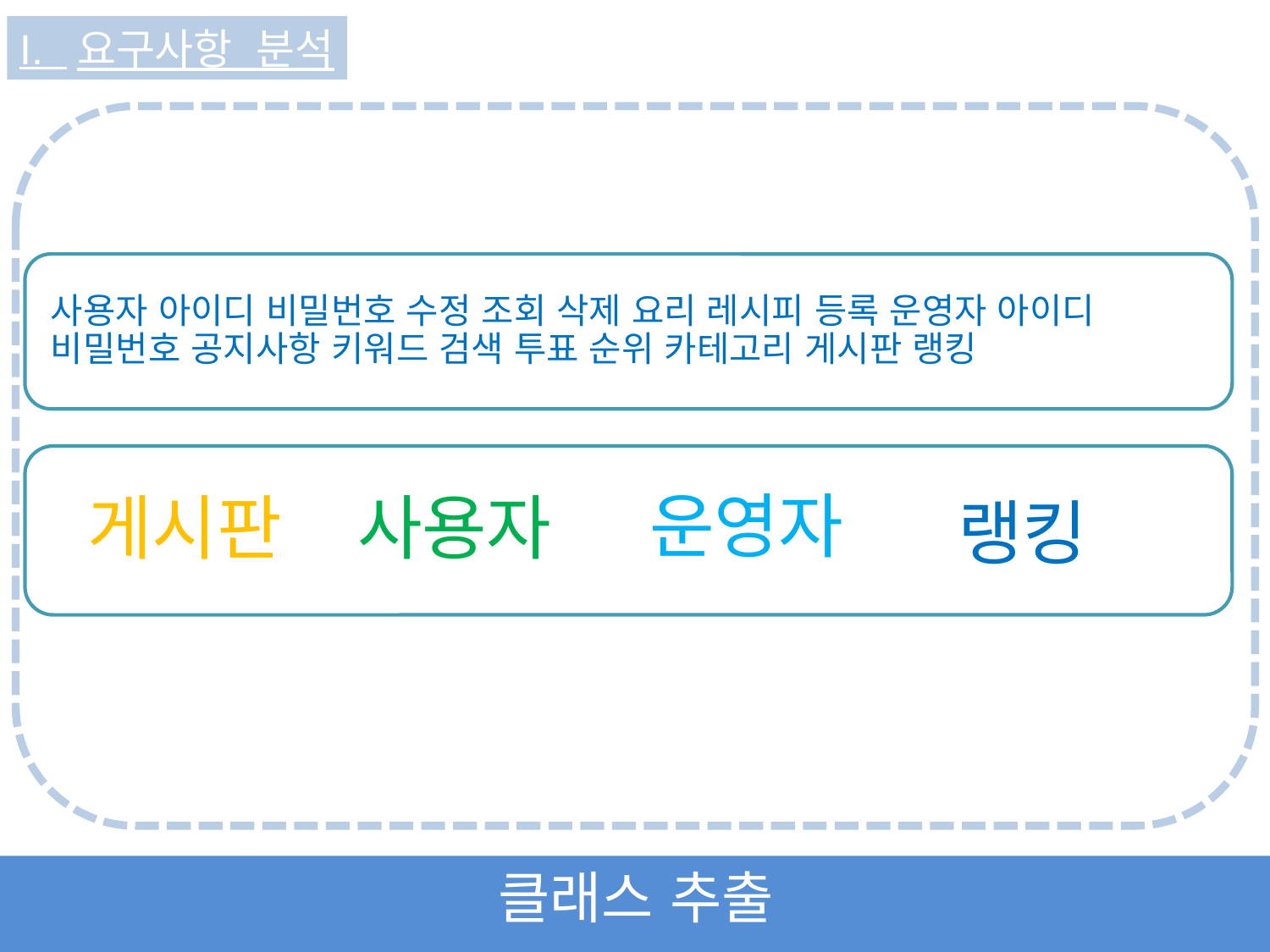

I.  요구사항  분석

사용자 아이디 비밀번호 수정 조회 삭제 요리 레시피 등록 운영자 아이디 비밀번호 공지사항 키워드 검색 투표 순위 카테고리 게시판 랭킹

운영자
게시판
사용자
랭킹
클래스 추출